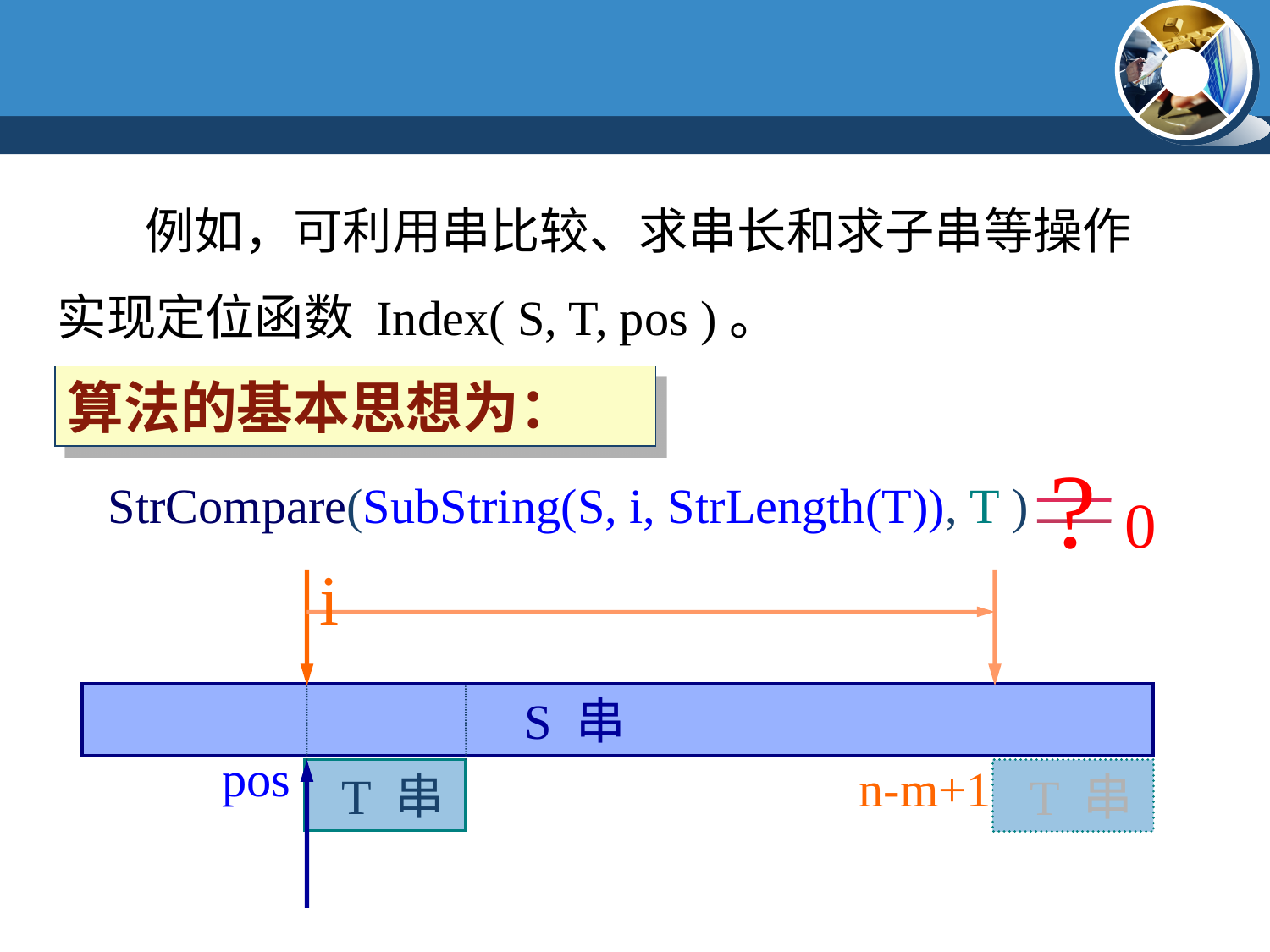

例如，可利用串比较、求串长和求子串等操作实现定位函数 Index( S, T, pos )。
算法的基本思想为：
?  0
StrCompare(SubString(S, i, StrLength(T)), T )

i

                                   S 串

pos
n-m+1
  T 串

  T 串